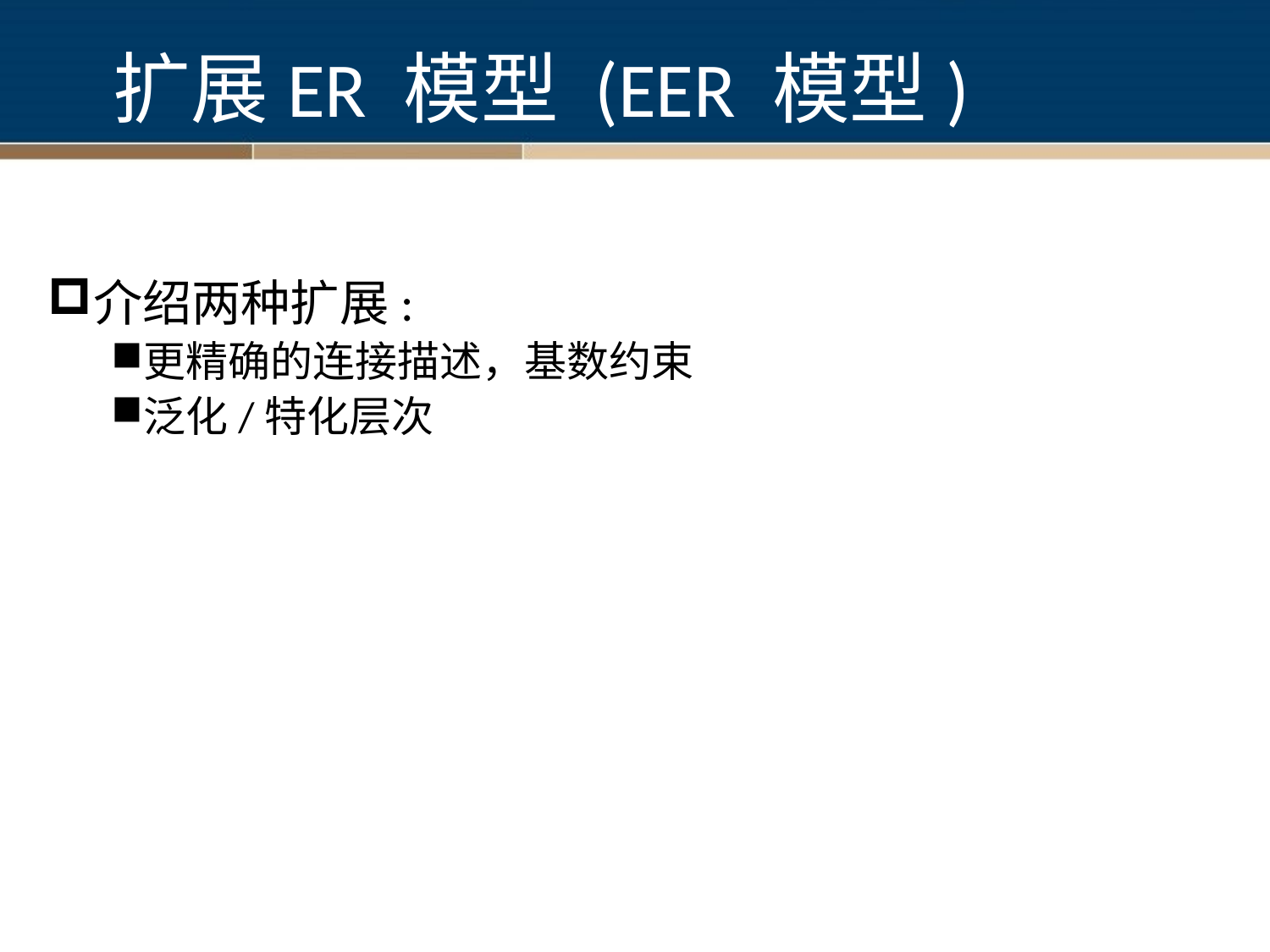

# 扩展ER 模型 (EER 模型)
介绍两种扩展:
更精确的连接描述，基数约束
泛化/特化层次